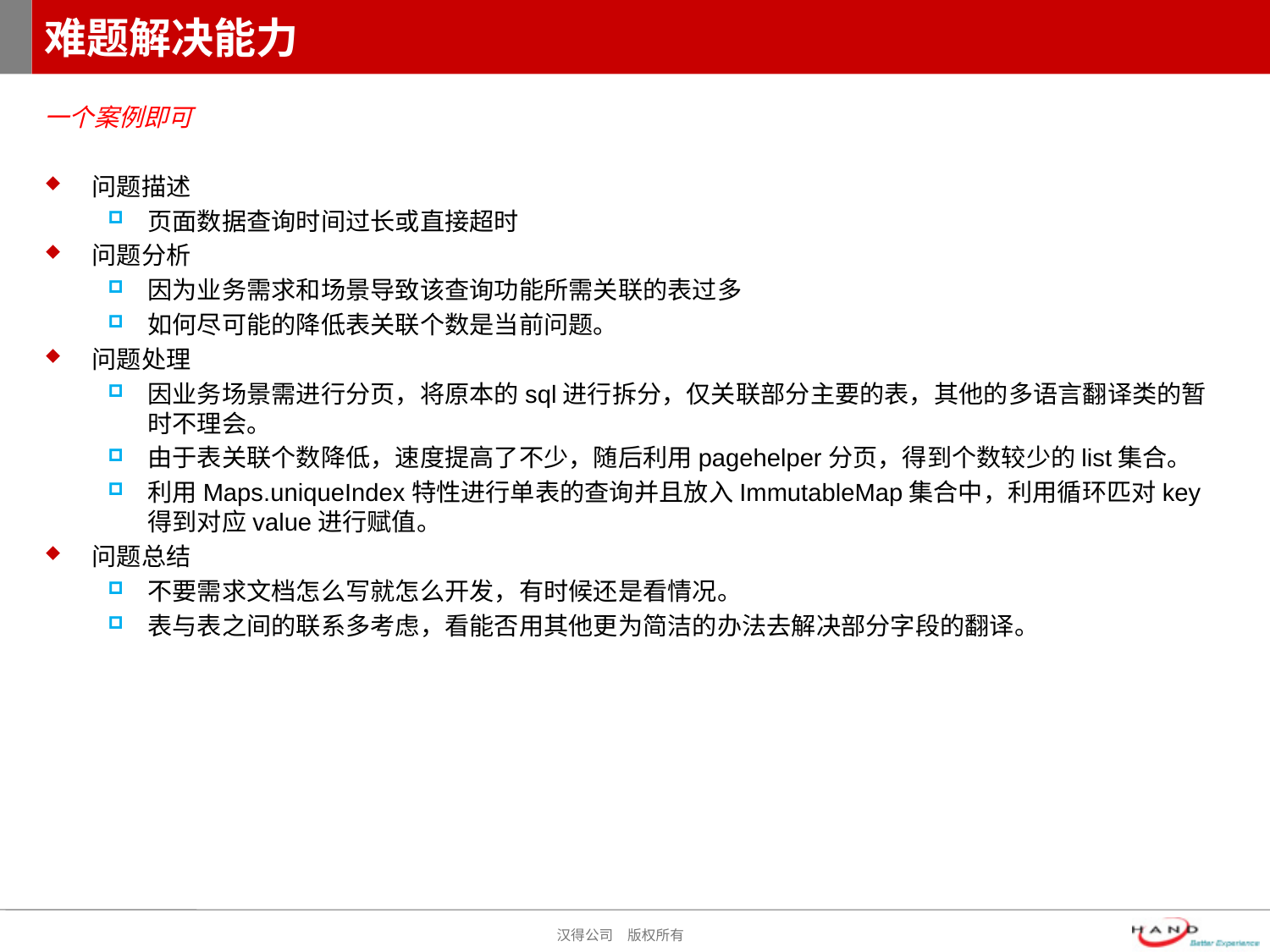

# 难题解决能力
一个案例即可

问题描述
页面数据查询时间过长或直接超时
问题分析
因为业务需求和场景导致该查询功能所需关联的表过多
如何尽可能的降低表关联个数是当前问题。
问题处理
因业务场景需进行分页，将原本的sql进行拆分，仅关联部分主要的表，其他的多语言翻译类的暂时不理会。
由于表关联个数降低，速度提高了不少，随后利用pagehelper分页，得到个数较少的list集合。
利用Maps.uniqueIndex特性进行单表的查询并且放入ImmutableMap集合中，利用循环匹对key得到对应value进行赋值。
问题总结
不要需求文档怎么写就怎么开发，有时候还是看情况。
表与表之间的联系多考虑，看能否用其他更为简洁的办法去解决部分字段的翻译。
10